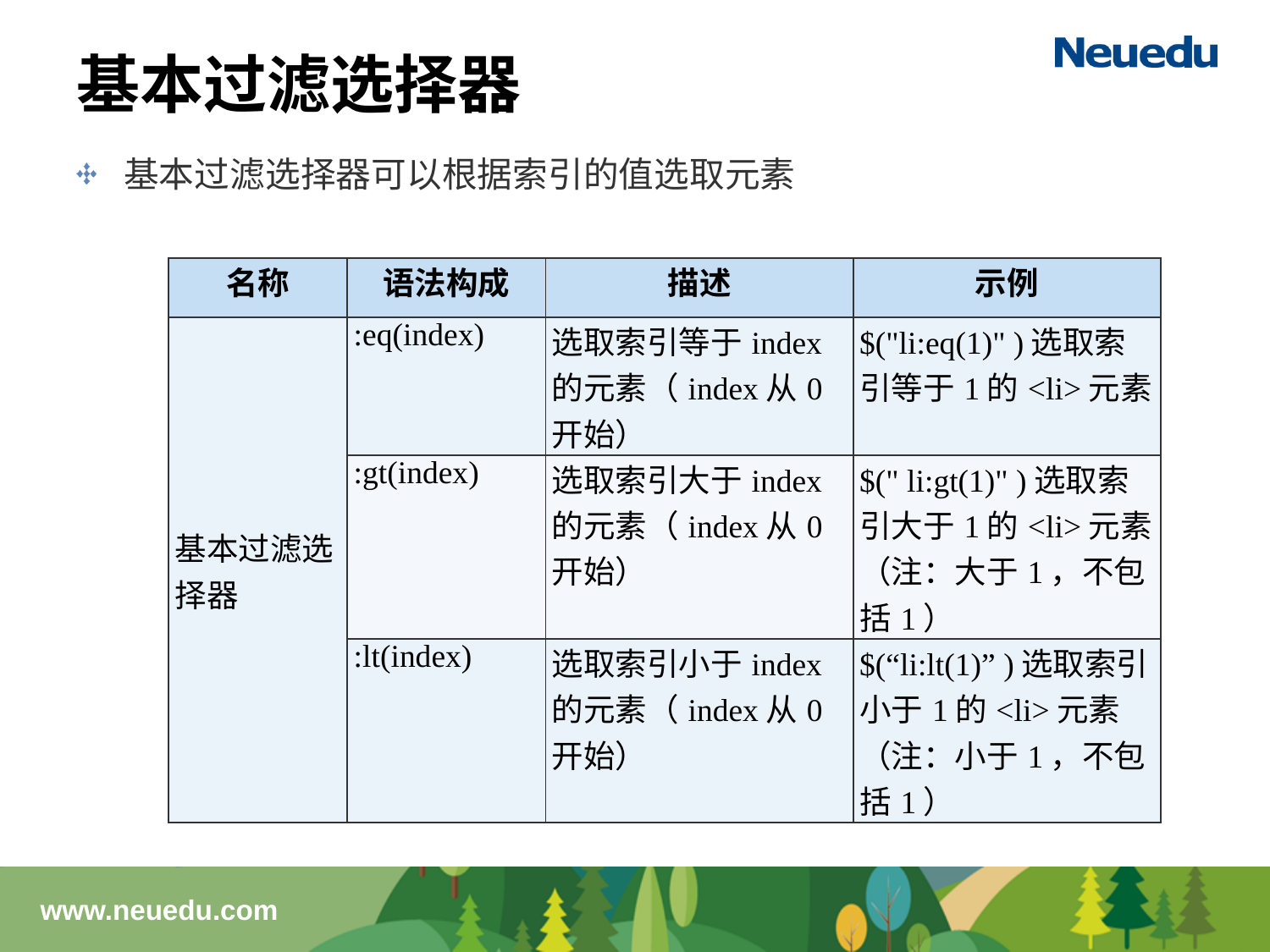

# 基本过滤选择器
基本过滤选择器可以根据索引的值选取元素
| 名称 | 语法构成 | 描述 | 示例 |
| --- | --- | --- | --- |
| 基本过滤选择器 | :eq(index) | 选取索引等于index的元素（index从0开始） | $("li:eq(1)" )选取索引等于1的<li>元素 |
|  | :gt(index) | 选取索引大于index的元素（index从0开始） | $(" li:gt(1)" )选取索引大于1的<li>元素（注：大于1，不包括1） |
|  | :lt(index) | 选取索引小于index的元素（index从0开始） | $(“li:lt(1)” )选取索引小于1的<li>元素（注：小于1，不包括1） |